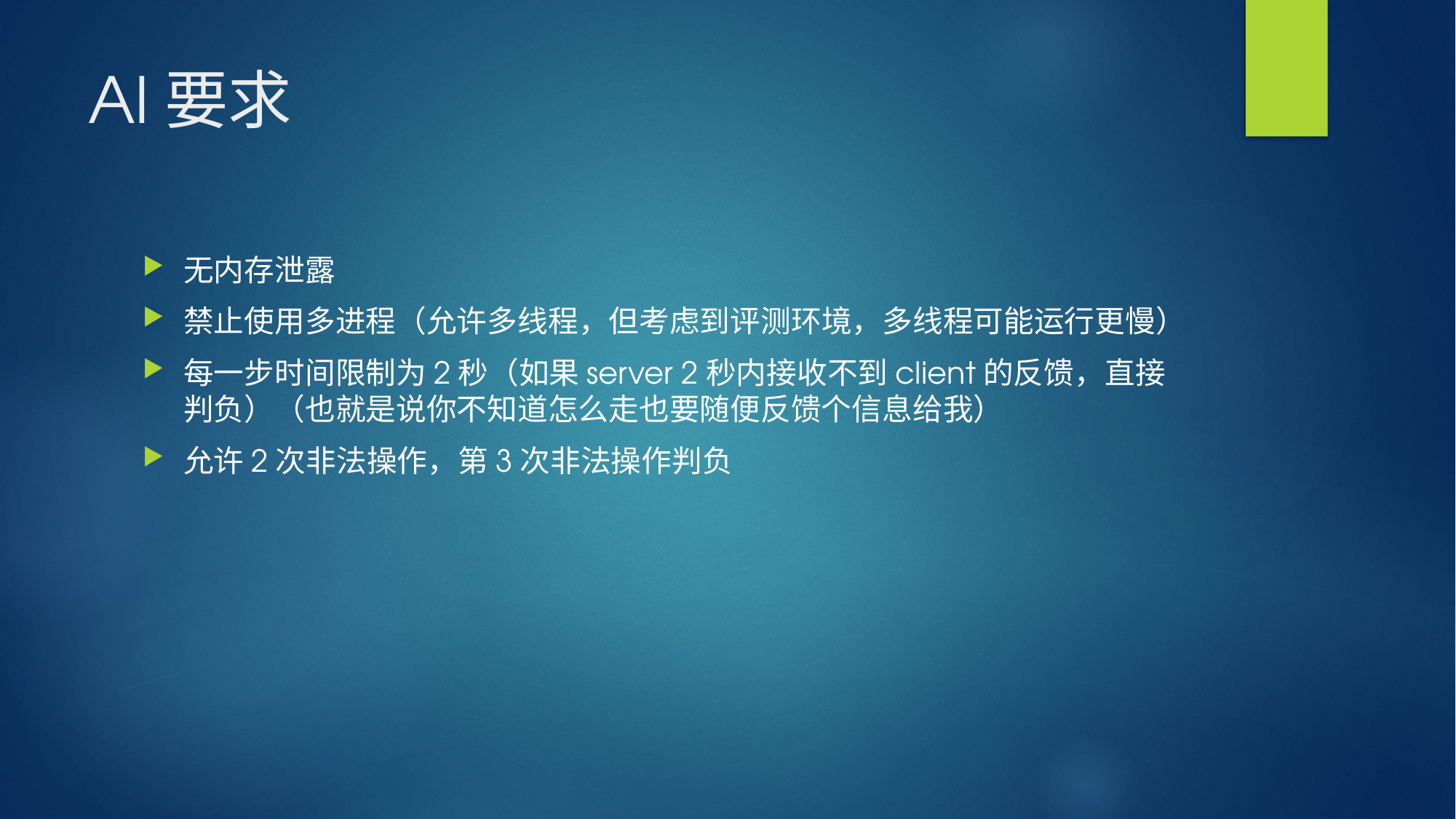

# AI要求
无内存泄露
禁止使用多进程（允许多线程，但考虑到评测环境，多线程可能运行更慢）
每一步时间限制为2秒（如果server 2秒内接收不到client的反馈，直接判负）（也就是说你不知道怎么走也要随便反馈个信息给我）
允许2次非法操作，第3次非法操作判负